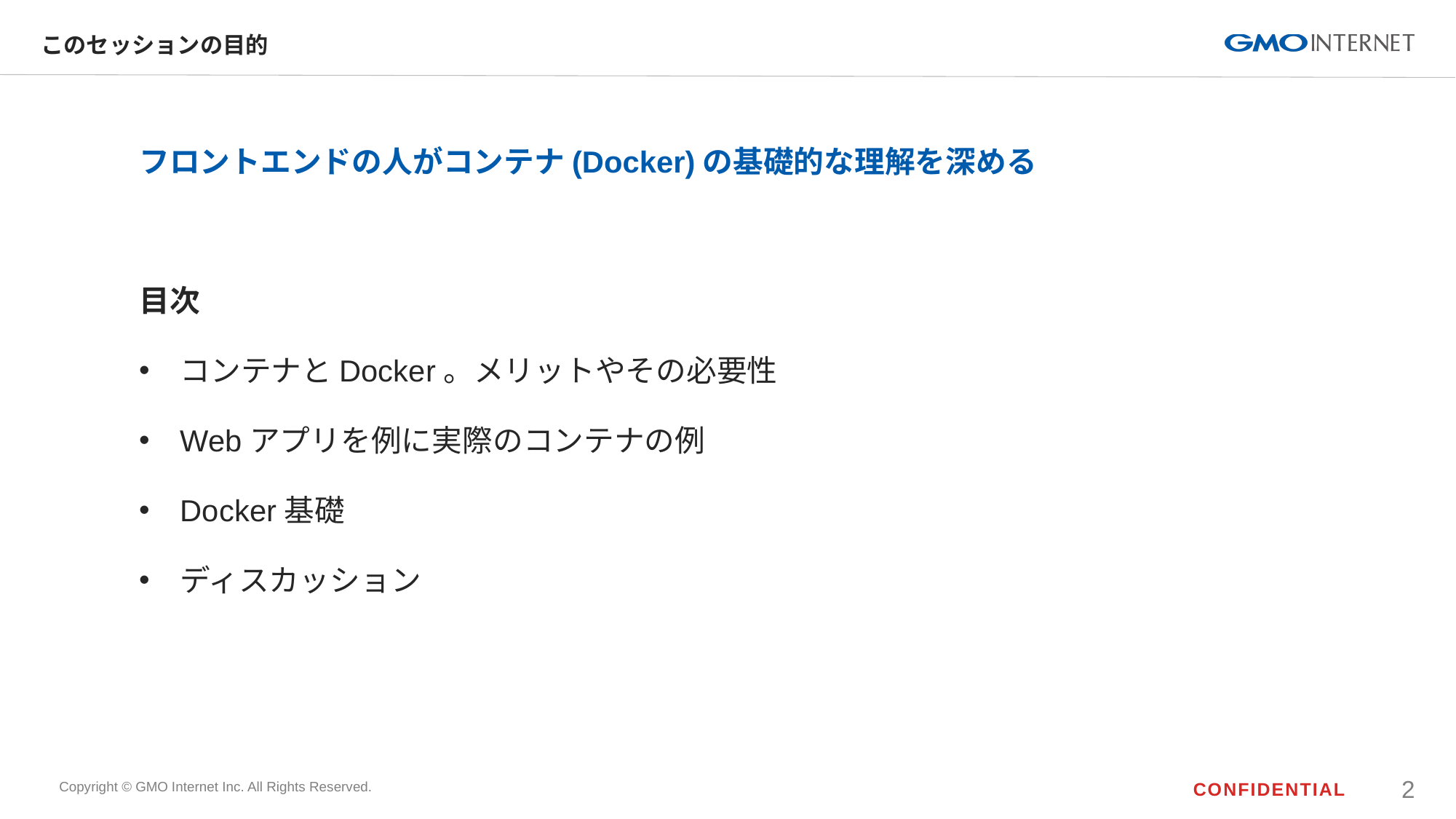

# このセッションの目的
フロントエンドの人がコンテナ(Docker)の基礎的な理解を深める

目次
コンテナとDocker。メリットやその必要性
Webアプリを例に実際のコンテナの例
Docker基礎
ディスカッション